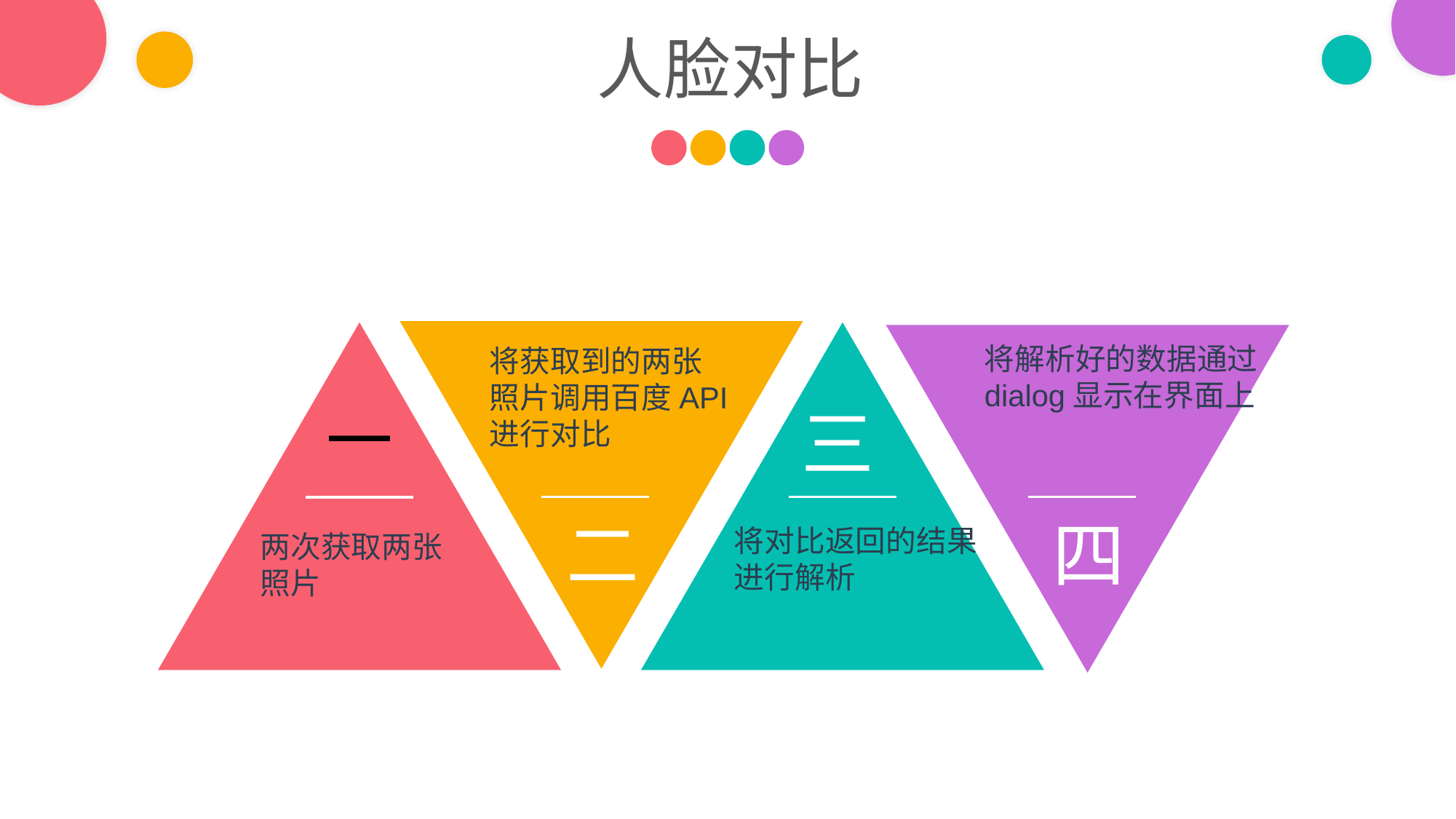

人脸对比

将获取到的两张
照片调用百度API
进行对比

 二

三
将对比返回的结果
进行解析

  一
两次获取两张
照片

将解析好的数据通过
dialog显示在界面上
 四